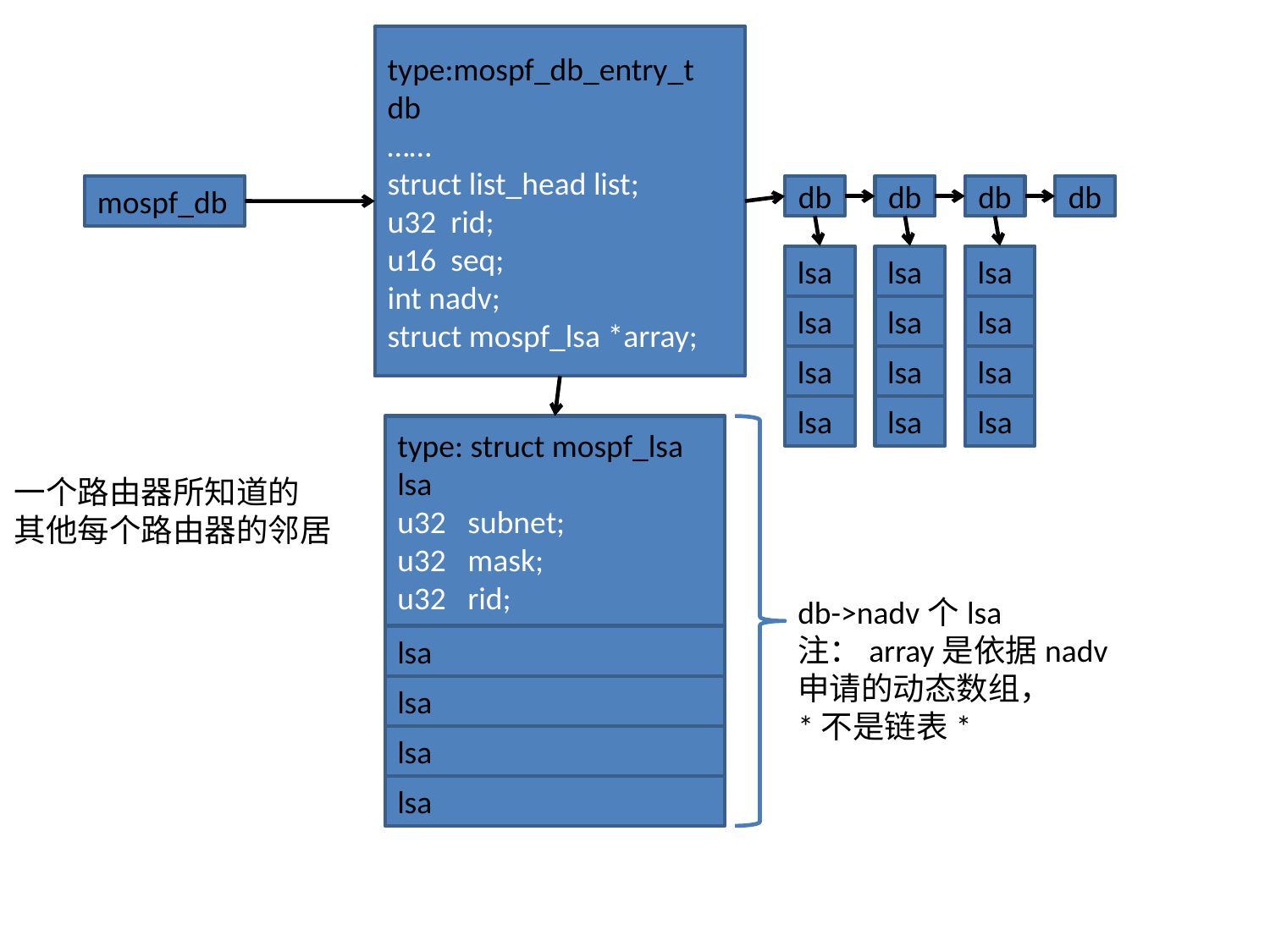

type:mospf_db_entry_t
db
……
struct list_head list;
u32  rid;
u16  seq;
int nadv;
struct mospf_lsa *array;
mospf_db
db
db
db
db
lsa
lsa
lsa
lsa
lsa
lsa
lsa
lsa
lsa
lsa
lsa
lsa
type: struct mospf_lsa
lsa
u32   subnet;
u32   mask;
u32   rid;
lsa
lsa
lsa
lsa

一个路由器所知道的
其他每个路由器的邻居
db->nadv个lsa
注：array是依据nadv
申请的动态数组，
*不是链表*